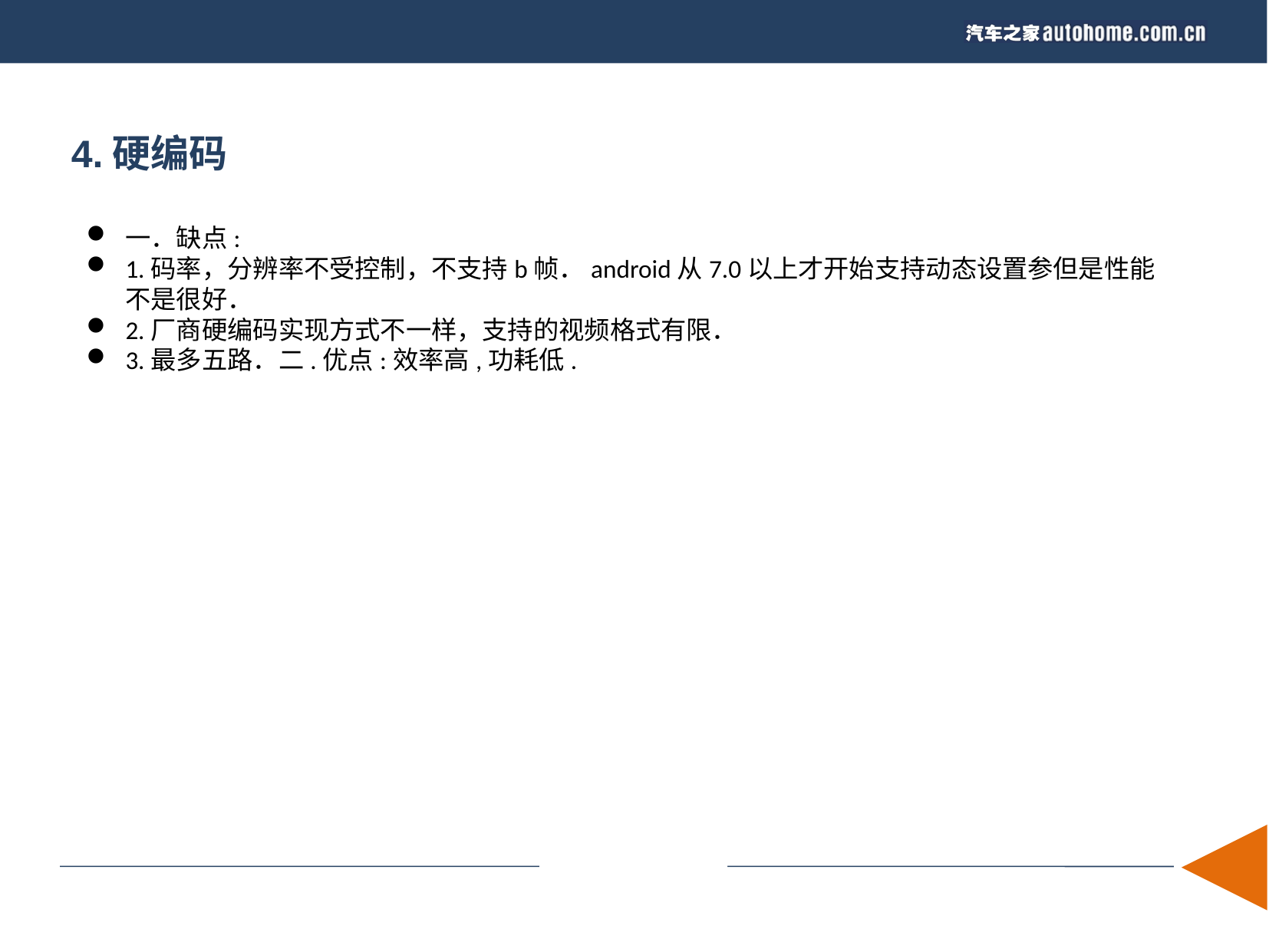

4.硬编码
一．缺点:
1.码率，分辨率不受控制，不支持b帧．android从7.0以上才开始支持动态设置参但是性能不是很好．
2.厂商硬编码实现方式不一样，支持的视频格式有限．
3.最多五路．二.优点:效率高,功耗低.